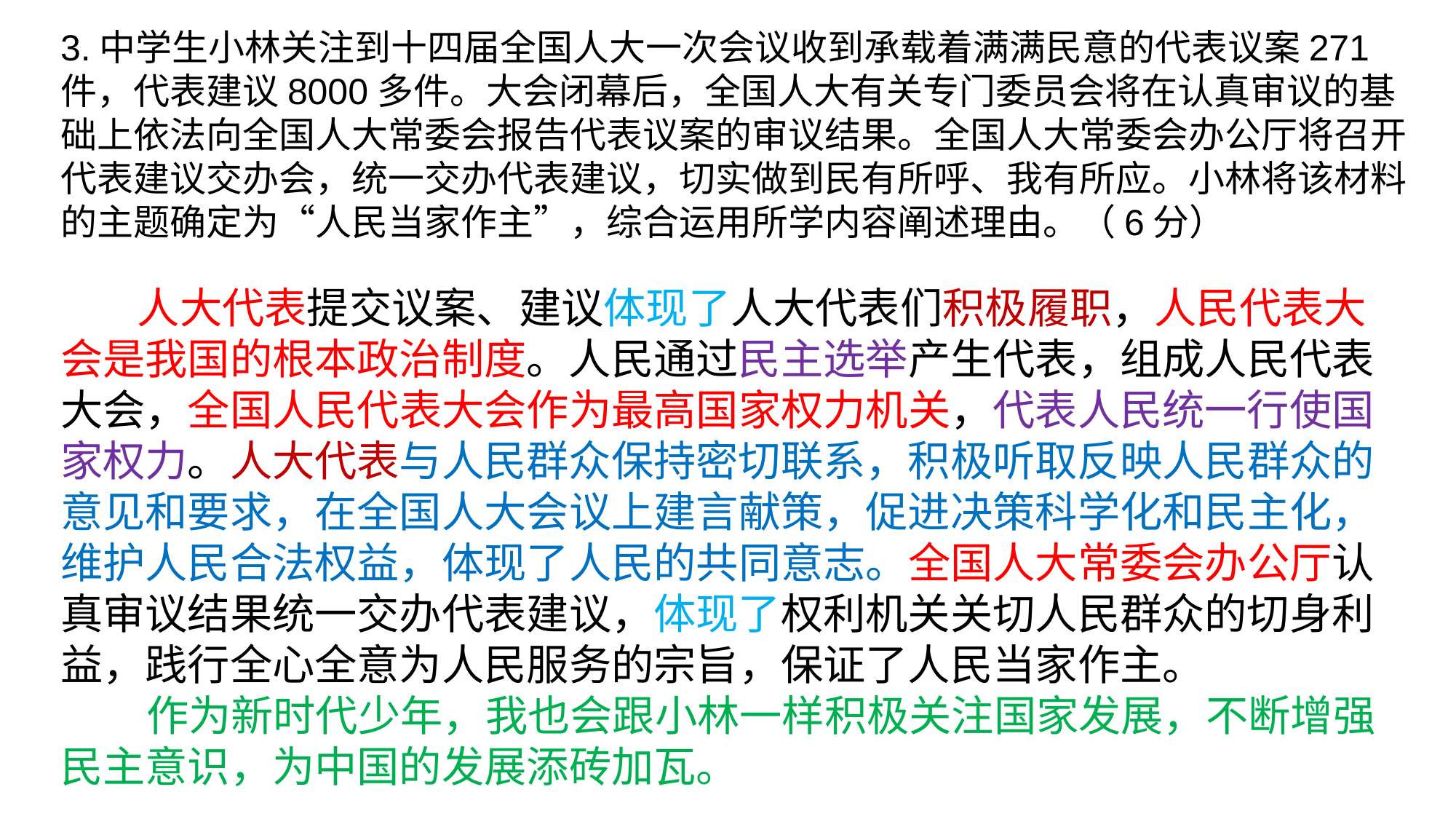

3.中学生小林关注到十四届全国人大一次会议收到承载着满满民意的代表议案271件，代表建议8000多件。大会闭幕后，全国人大有关专门委员会将在认真审议的基础上依法向全国人大常委会报告代表议案的审议结果。全国人大常委会办公厅将召开代表建议交办会，统一交办代表建议，切实做到民有所呼、我有所应。小林将该材料的主题确定为“人民当家作主”，综合运用所学内容阐述理由。（6分）
        人大代表提交议案、建议体现了人大代表们积极履职，人民代表大会是我国的根本政治制度。人民通过民主选举产生代表，组成人民代表大会，全国人民代表大会作为最高国家权力机关，代表人民统一行使国家权力。人大代表与人民群众保持密切联系，积极听取反映人民群众的意见和要求，在全国人大会议上建言献策，促进决策科学化和民主化，维护人民合法权益，体现了人民的共同意志。全国人大常委会办公厅认真审议结果统一交办代表建议，体现了权利机关关切人民群众的切身利益，践行全心全意为人民服务的宗旨，保证了人民当家作主。
        作为新时代少年，我也会跟小林一样积极关注国家发展，不断增强民主意识，为中国的发展添砖加瓦。